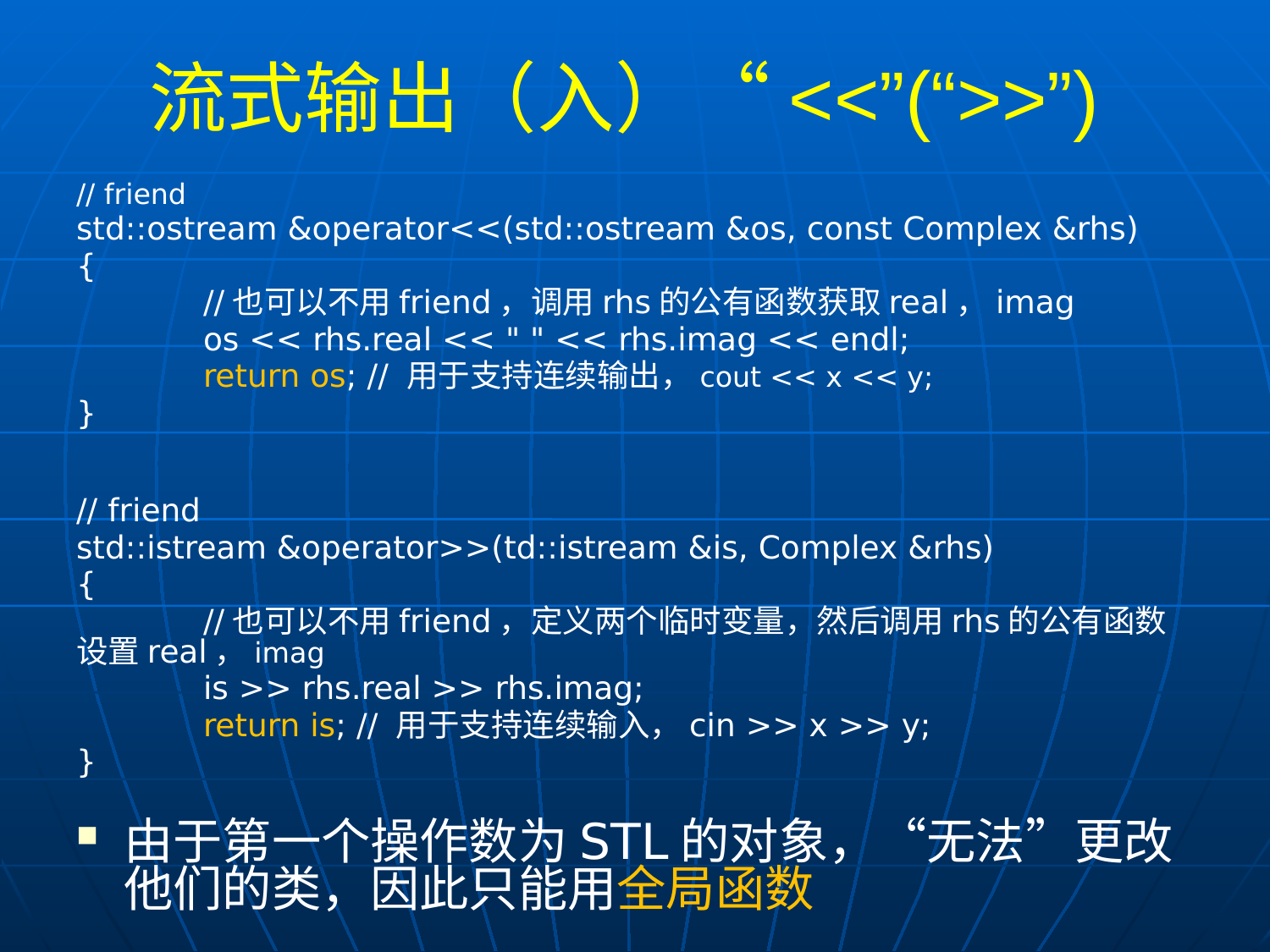

# 流式输出（入）“<<”(“>>”)
// friend
std::ostream &operator<<(std::ostream &os, const Complex &rhs)
{
	//也可以不用friend，调用rhs的公有函数获取real，imag
	os << rhs.real << " " << rhs.imag << endl;
	return os; // 用于支持连续输出，cout << x << y;
}

// friend
std::istream &operator>>(td::istream &is, Complex &rhs)
{
	//也可以不用friend，定义两个临时变量，然后调用rhs的公有函数设置real，imag
	is >> rhs.real >> rhs.imag;
	return is; // 用于支持连续输入，cin >> x >> y;
}

由于第一个操作数为STL的对象，“无法”更改他们的类，因此只能用全局函数